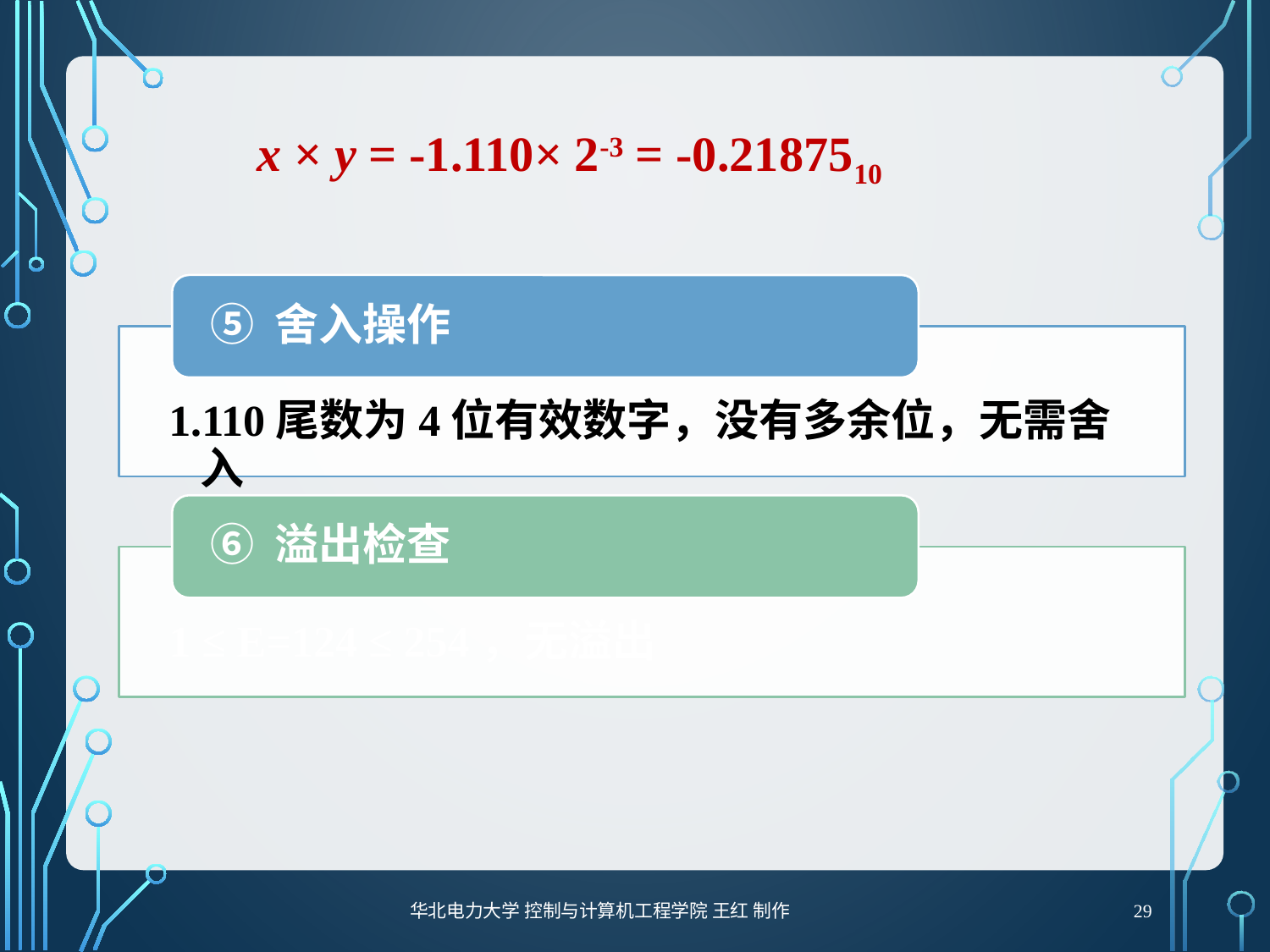

x × y = -1.110× 2-3 = -0.2187510
1.110尾数为4位有效数字，没有多余位，无需舍入
⑤ 舍入操作
1 ≤ E=124 ≤ 254，无溢出
⑥ 溢出检查
29
华北电力大学 控制与计算机工程学院 王红 制作